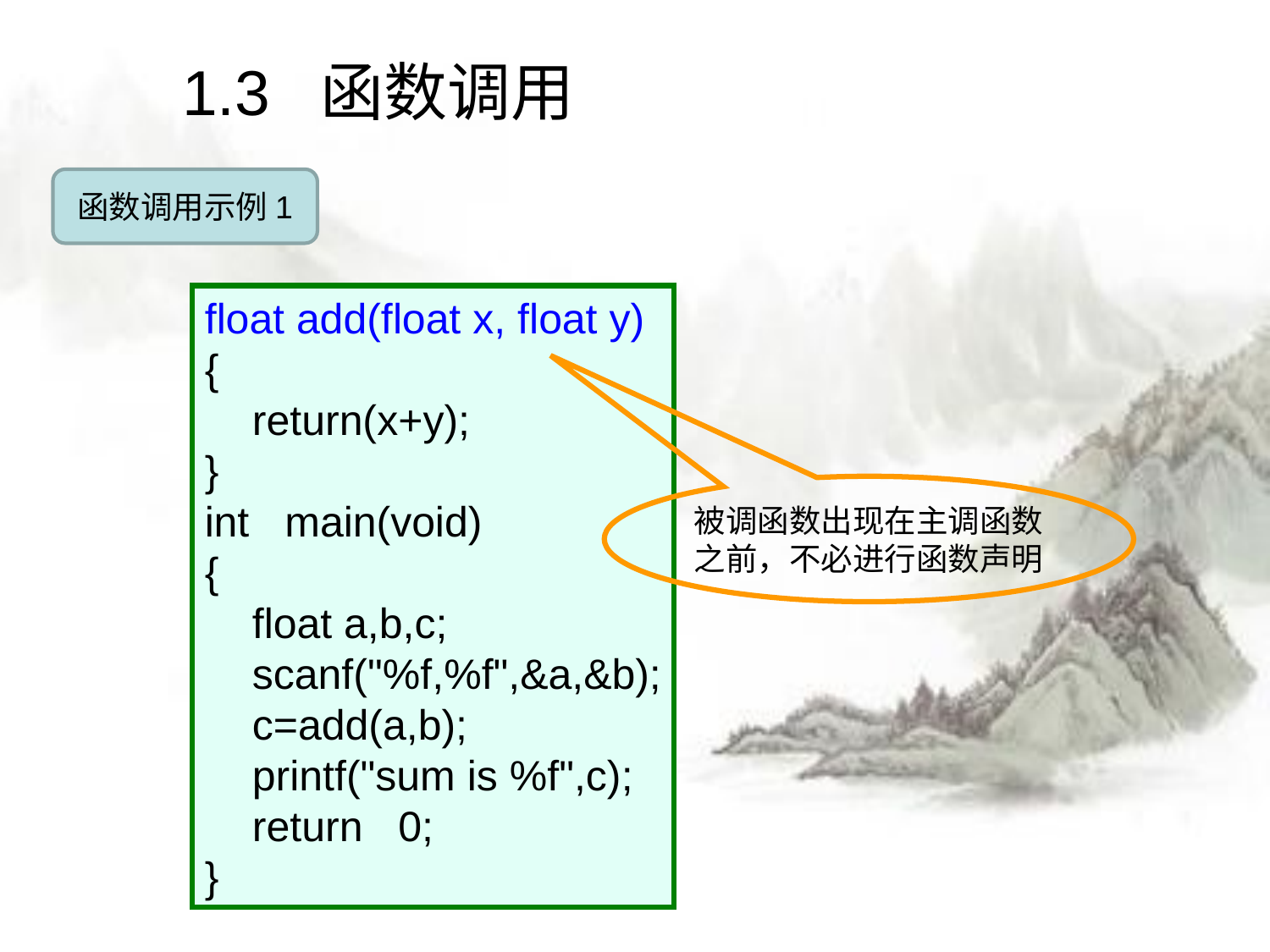

# 1.3  函数调用
函数调用示例1
float add(float x, float y)
{
    return(x+y);
}
int   main(void)
{
    float a,b,c;
    scanf("%f,%f",&a,&b);
    c=add(a,b);
    printf("sum is %f",c);
    return   0;
}
被调函数出现在主调函数
之前，不必进行函数声明